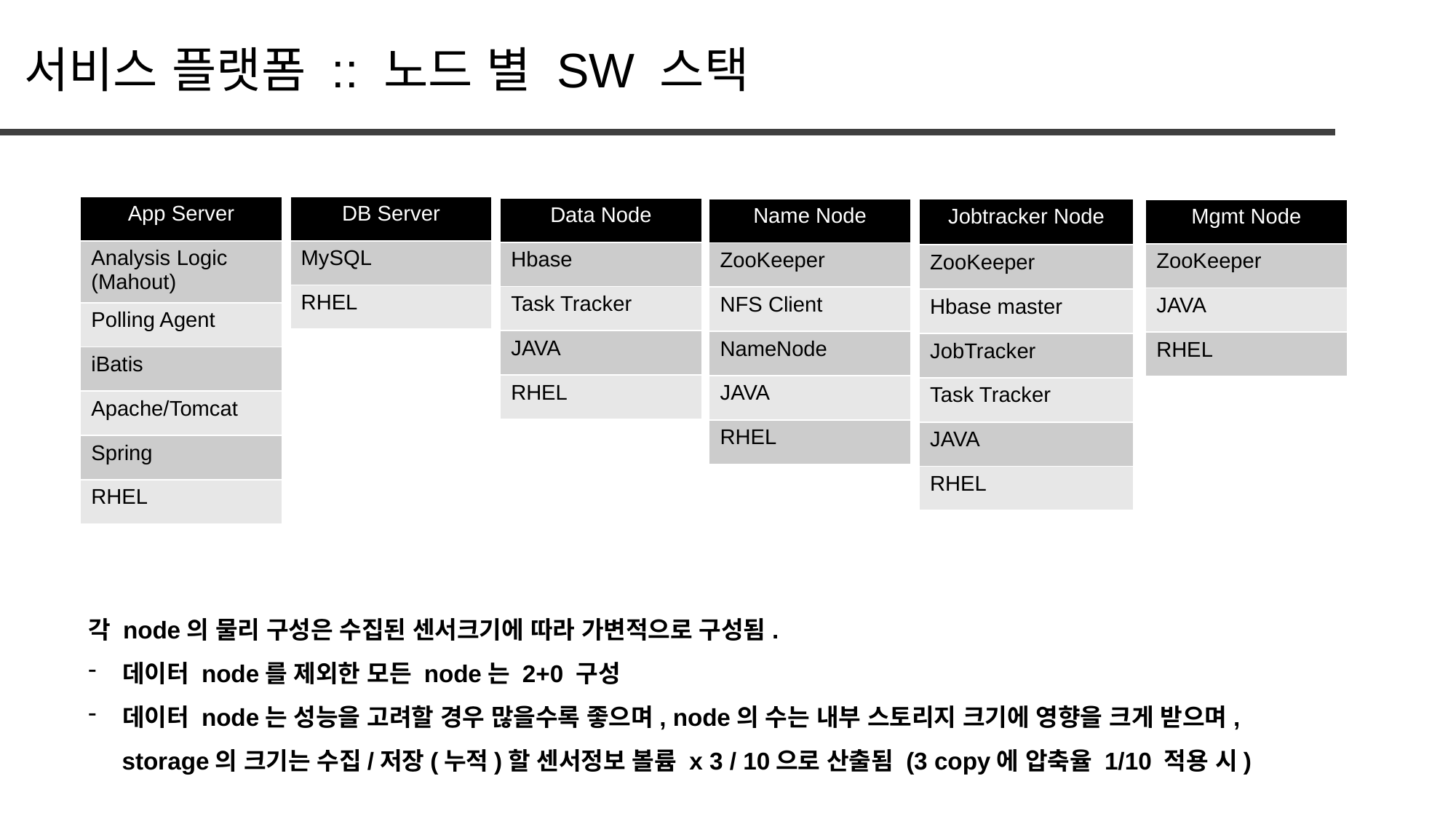

서비스 플랫폼 :: 노드 별 SW 스택
| App Server |
| --- |
| Analysis Logic (Mahout) |
| Polling Agent |
| iBatis |
| Apache/Tomcat |
| Spring |
| RHEL |
| DB Server |
| --- |
| MySQL |
| RHEL |
| Data Node |
| --- |
| Hbase |
| Task Tracker |
| JAVA |
| RHEL |
| Name Node |
| --- |
| ZooKeeper |
| NFS Client |
| NameNode |
| JAVA |
| RHEL |
| Jobtracker Node |
| --- |
| ZooKeeper |
| Hbase master |
| JobTracker |
| Task Tracker |
| JAVA |
| RHEL |
| Mgmt Node |
| --- |
| ZooKeeper |
| JAVA |
| RHEL |
각 node의 물리 구성은 수집된 센서크기에 따라 가변적으로 구성됨.
데이터 node를 제외한 모든 node는 2+0 구성
데이터 node는 성능을 고려할 경우 많을수록 좋으며, node의 수는 내부 스토리지 크기에 영향을 크게 받으며,
     storage의 크기는 수집/저장(누적)할 센서정보 볼륨 x 3 / 10으로 산출됨 (3 copy에 압축율 1/10 적용 시)